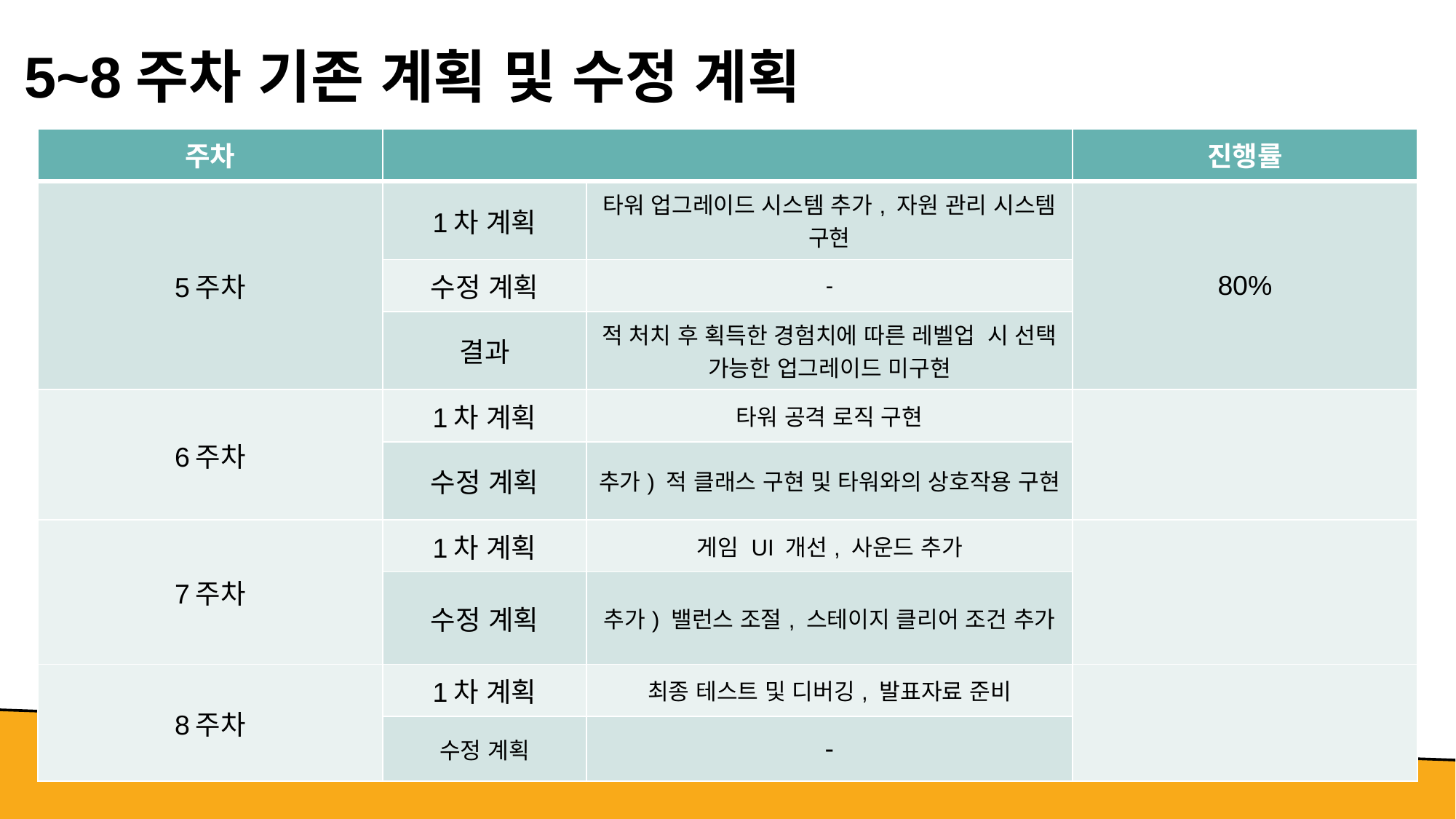

# 5~8주차 기존 계획 및 수정 계획
| 주차 |  |  | 진행률 |
| --- | --- | --- | --- |
| 5주차 | 1차 계획 | 타워 업그레이드 시스템 추가, 자원 관리 시스템 구현 | 80% |
|  | 수정 계획 | - |  |
|  | 결과 | 적 처치 후 획득한 경험치에 따른 레벨업 시 선택 가능한 업그레이드 미구현 |  |
| 6주차 | 1차 계획 | 타워 공격 로직 구현 |  |
|  | 수정 계획 | 추가) 적 클래스 구현 및 타워와의 상호작용 구현 |  |
| 7주차 | 1차 계획 | 게임 UI 개선, 사운드 추가 |  |
|  | 수정 계획 | 추가) 밸런스 조절, 스테이지 클리어 조건 추가 |  |
| 8주차 | 1차 계획 | 최종 테스트 및 디버깅, 발표자료 준비 |  |
|  | 수정 계획 | - |  |